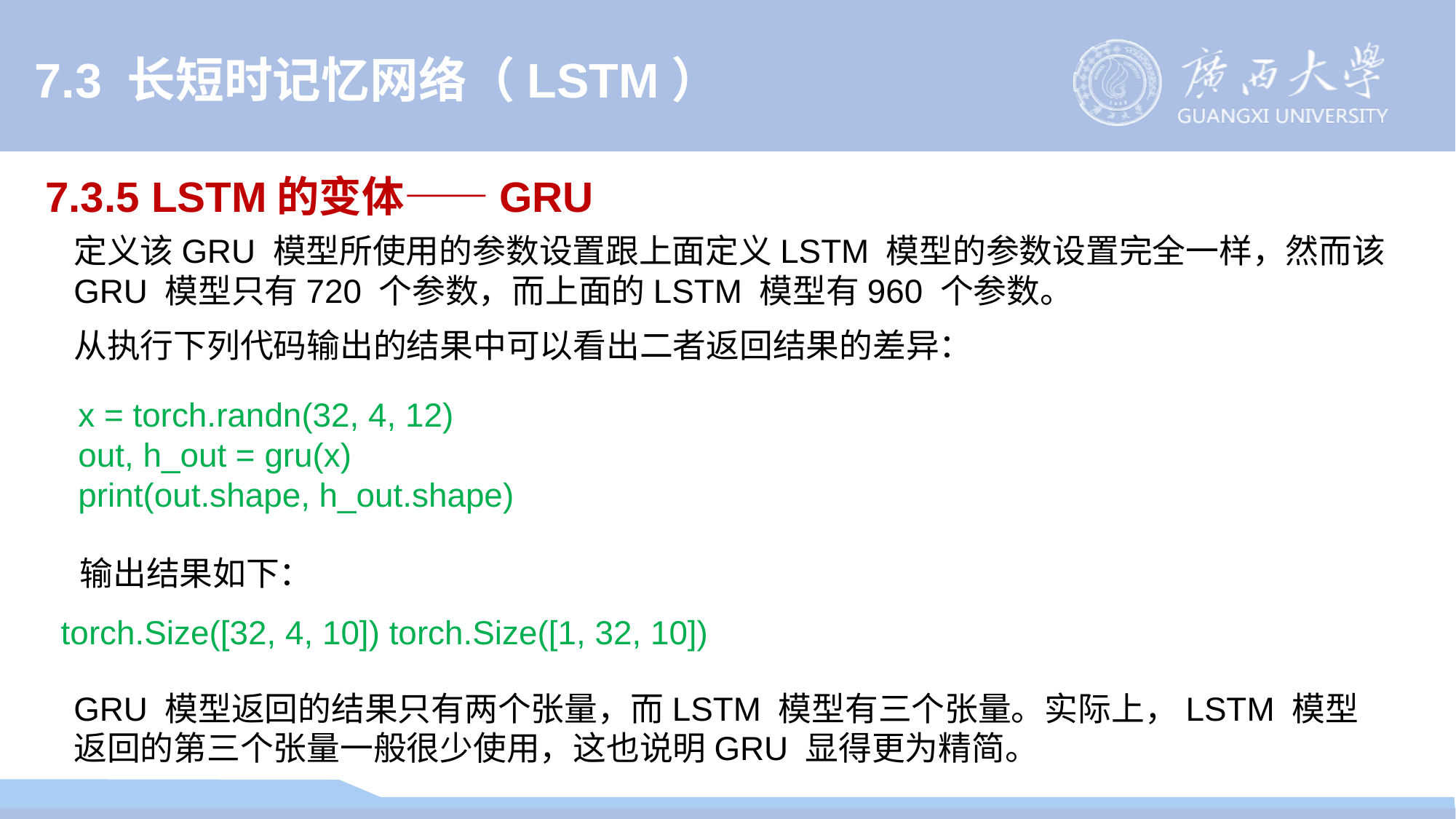

7.3 长短时记忆网络（LSTM）
7.3.5 LSTM的变体——GRU
定义该GRU 模型所使用的参数设置跟上面定义LSTM 模型的参数设置完全一样，然而该GRU 模型只有720 个参数，而上面的LSTM 模型有960 个参数。

从执行下列代码输出的结果中可以看出二者返回结果的差异：
x = torch.randn(32, 4, 12)
out, h_out = gru(x)
print(out.shape, h_out.shape)
输出结果如下：
torch.Size([32, 4, 10]) torch.Size([1, 32, 10])
GRU 模型返回的结果只有两个张量，而LSTM 模型有三个张量。实际上，LSTM 模型返回的第三个张量一般很少使用，这也说明GRU 显得更为精简。